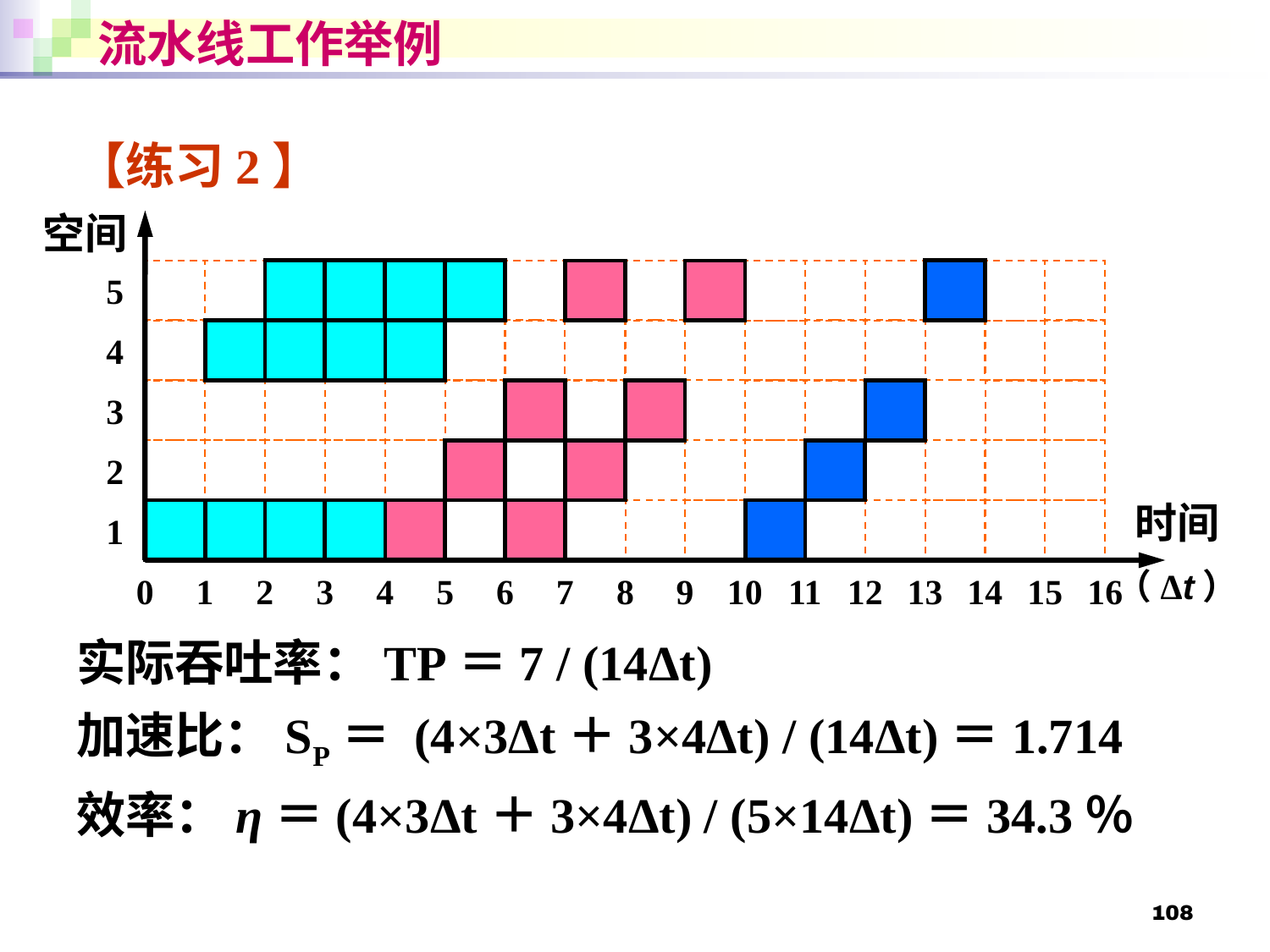

# 流水线工作举例
【练习2】

实际吞吐率：TP＝7 / (14Δt)
加速比：SP＝ (4×3Δt＋3×4Δt) / (14Δt)＝1.714
效率：η＝(4×3Δt＋3×4Δt) / (5×14Δt)＝34.3％
空间

5
4
3
2
1

时间
（Δt）

0
1
2
3
4
5
6
7
8
9
10
11
12
13
14
15
16

108